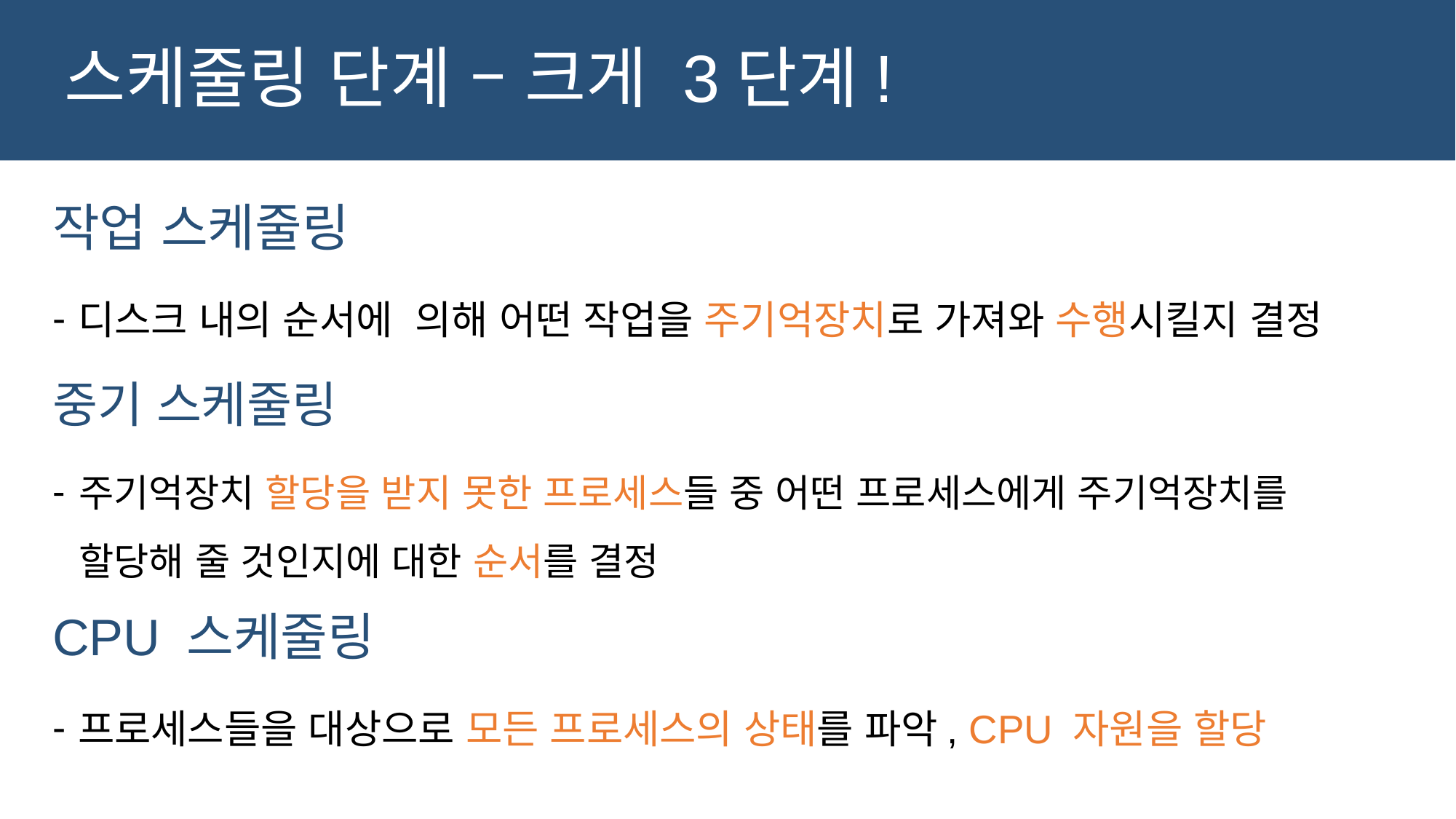

# 스케줄링 단계 – 크게 3단계!
작업 스케줄링
디스크 내의 순서에  의해 어떤 작업을 주기억장치로 가져와 수행시킬지 결정

중기 스케줄링
주기억장치 할당을 받지 못한 프로세스들 중 어떤 프로세스에게 주기억장치를 할당해 줄 것인지에 대한 순서를 결정
CPU 스케줄링
프로세스들을 대상으로 모든 프로세스의 상태를 파악, CPU 자원을 할당